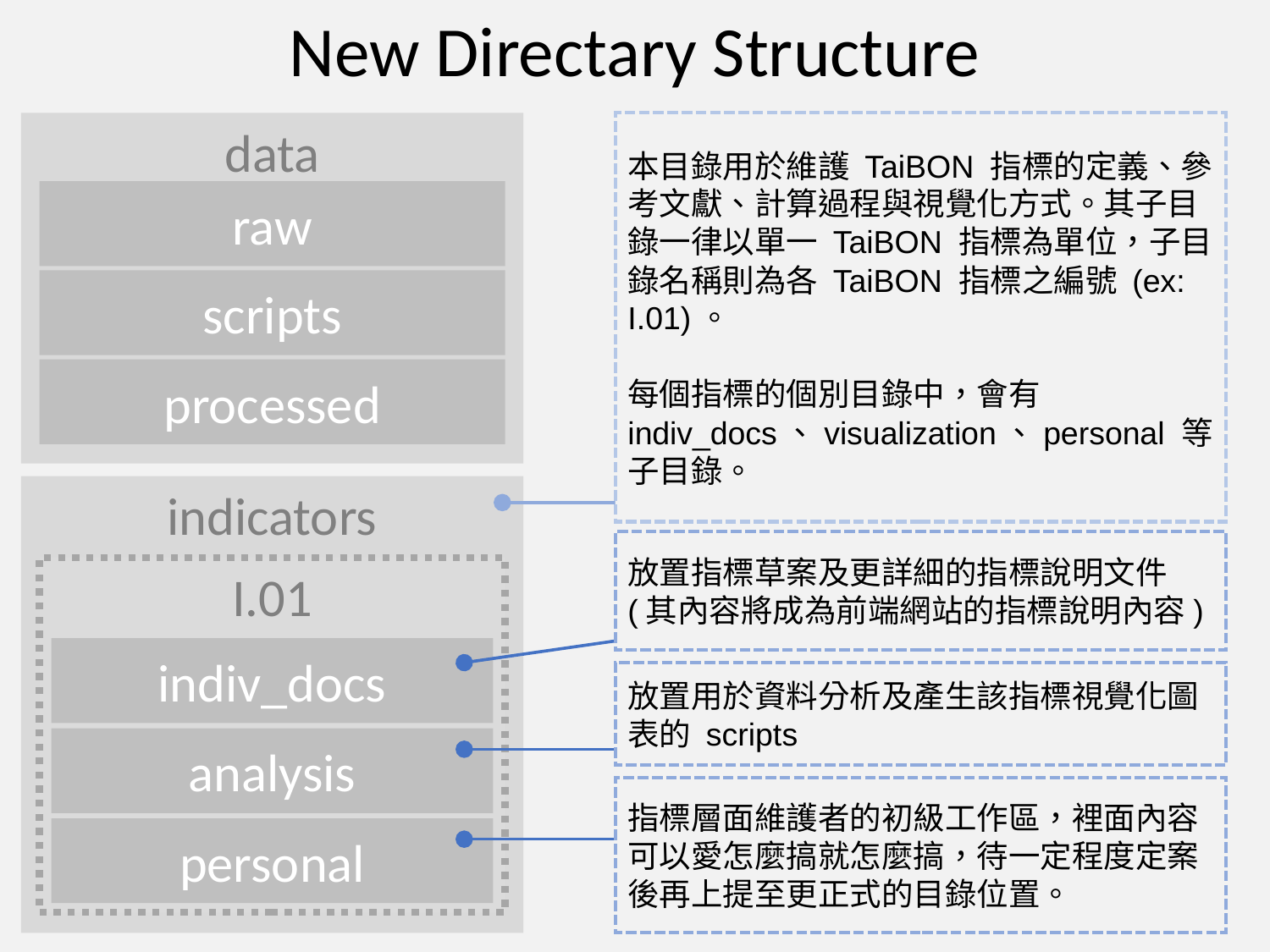

New Directary Structure
data
本目錄用於維護 TaiBON 指標的定義、參考文獻、計算過程與視覺化方式。其子目錄一律以單一 TaiBON 指標為單位，子目錄名稱則為各 TaiBON 指標之編號 (ex: I.01)。

每個指標的個別目錄中，會有 indiv_docs、visualization、personal 等子目錄。
raw
scripts
processed
indicators
放置指標草案及更詳細的指標說明文件 (其內容將成為前端網站的指標說明內容)
I.01
indiv_docs
放置用於資料分析及產生該指標視覺化圖表的 scripts
analysis
指標層面維護者的初級工作區，裡面內容可以愛怎麼搞就怎麼搞，待一定程度定案後再上提至更正式的目錄位置。
personal